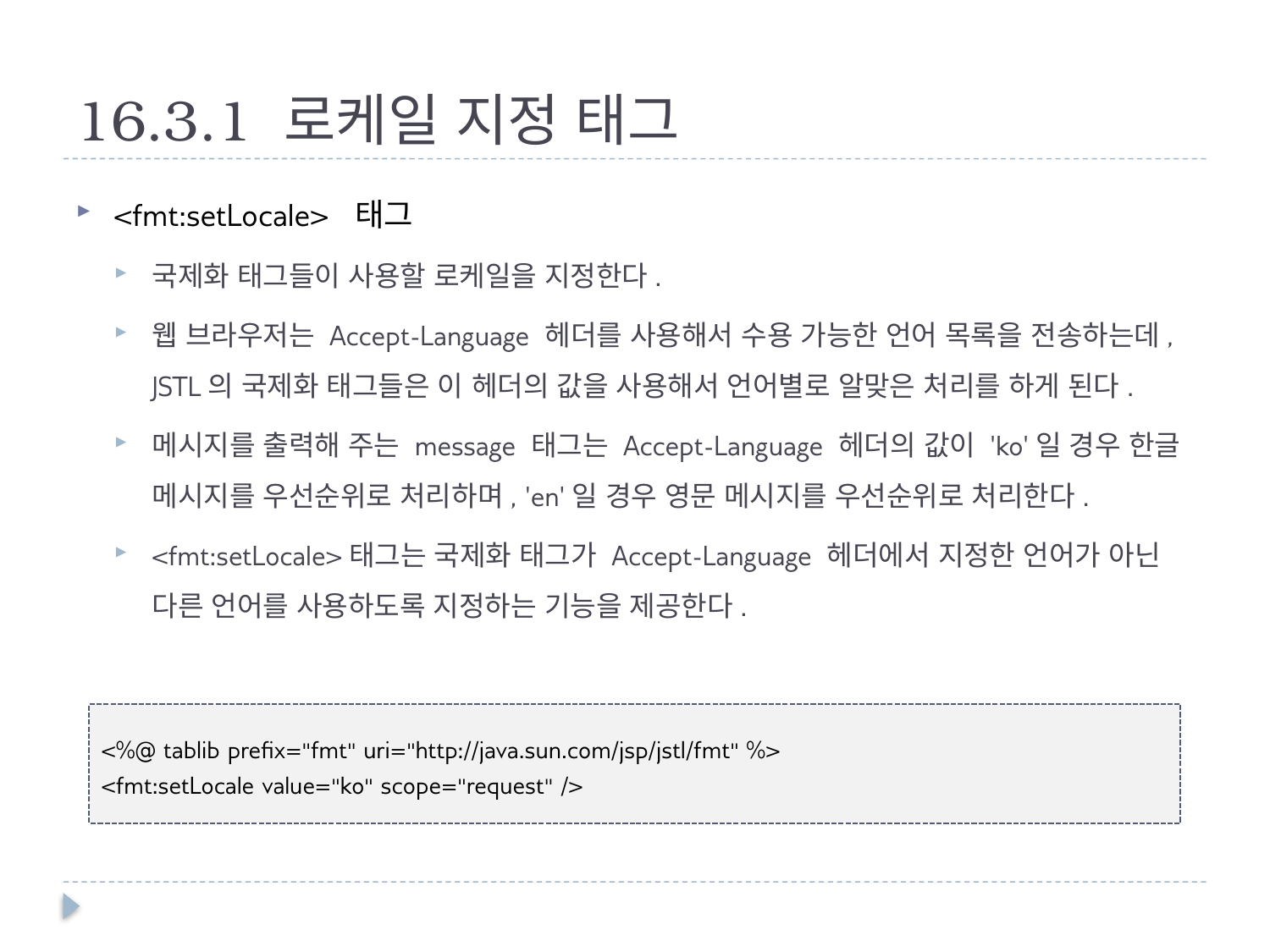

# 16.3.1 로케일 지정 태그
<fmt:setLocale>  태그
국제화 태그들이 사용할 로케일을 지정한다.
웹 브라우저는 Accept-Language 헤더를 사용해서 수용 가능한 언어 목록을 전송하는데, JSTL의 국제화 태그들은 이 헤더의 값을 사용해서 언어별로 알맞은 처리를 하게 된다.
메시지를 출력해 주는 message 태그는 Accept-Language 헤더의 값이 'ko'일 경우 한글 메시지를 우선순위로 처리하며, 'en'일 경우 영문 메시지를 우선순위로 처리한다.
<fmt:setLocale>태그는 국제화 태그가 Accept-Language 헤더에서 지정한 언어가 아닌 다른 언어를 사용하도록 지정하는 기능을 제공한다.
<%@ tablib prefix="fmt" uri="http://java.sun.com/jsp/jstl/fmt" %>
<fmt:setLocale value="ko" scope="request" />